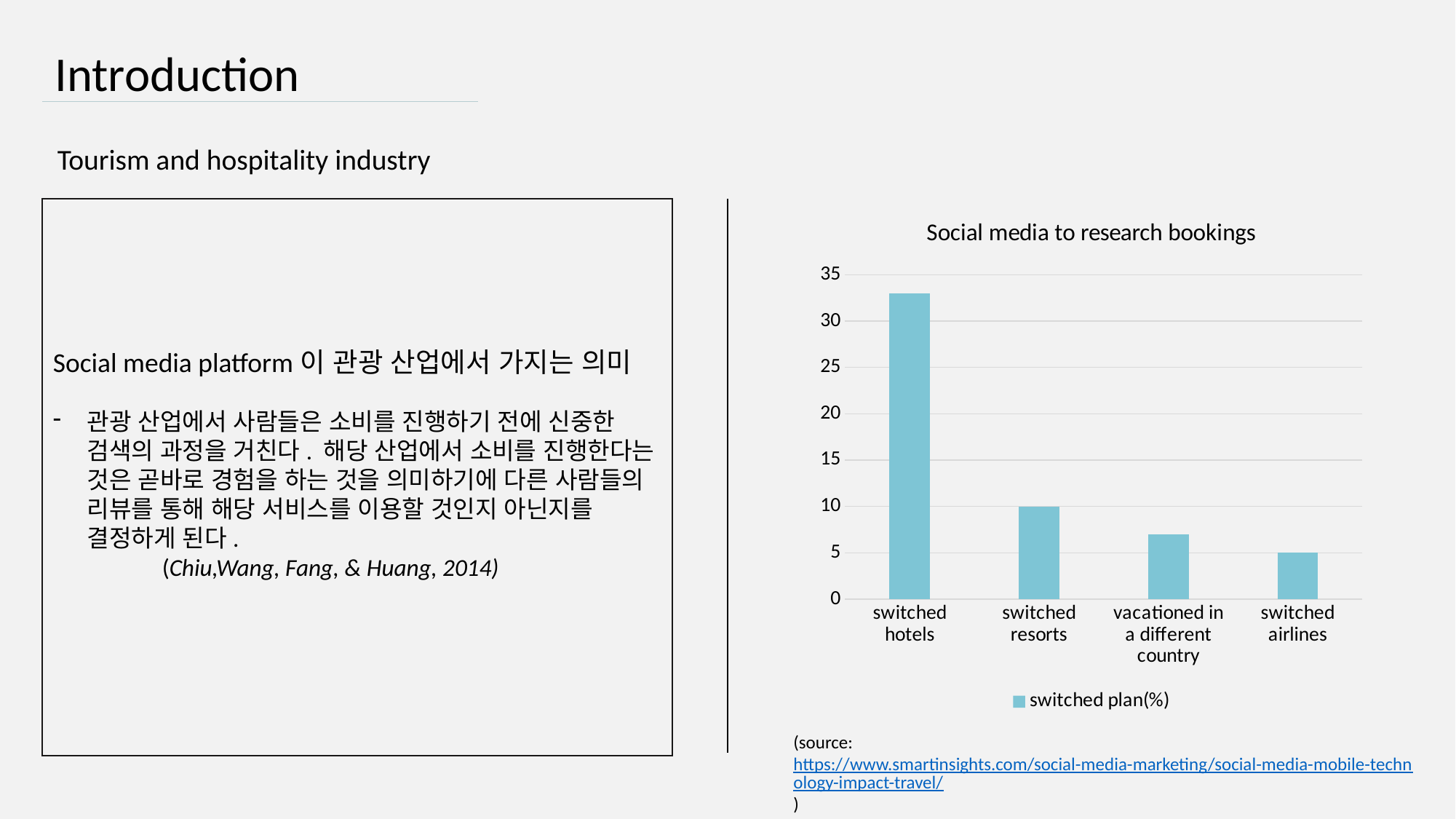

Introduction
Tourism and hospitality industry
Social media platform이 관광 산업에서 가지는 의미

관광 산업에서 사람들은 소비를 진행하기 전에 신중한 검색의 과정을 거친다. 해당 산업에서 소비를 진행한다는 것은 곧바로 경험을 하는 것을 의미하기에 다른 사람들의 리뷰를 통해 해당 서비스를 이용할 것인지 아닌지를 결정하게 된다.
	(Chiu,Wang, Fang, & Huang, 2014)

### Chart: Social media to research bookings

| Category | switched plan(%) |
|---|---|
| switched hotels | 33.0 |
| switched resorts | 10.0 |
| vacationed in a different country | 7.0 |
| switched airlines | 5.0 |
(source: https://www.smartinsights.com/social-media-marketing/social-media-mobile-technology-impact-travel/)